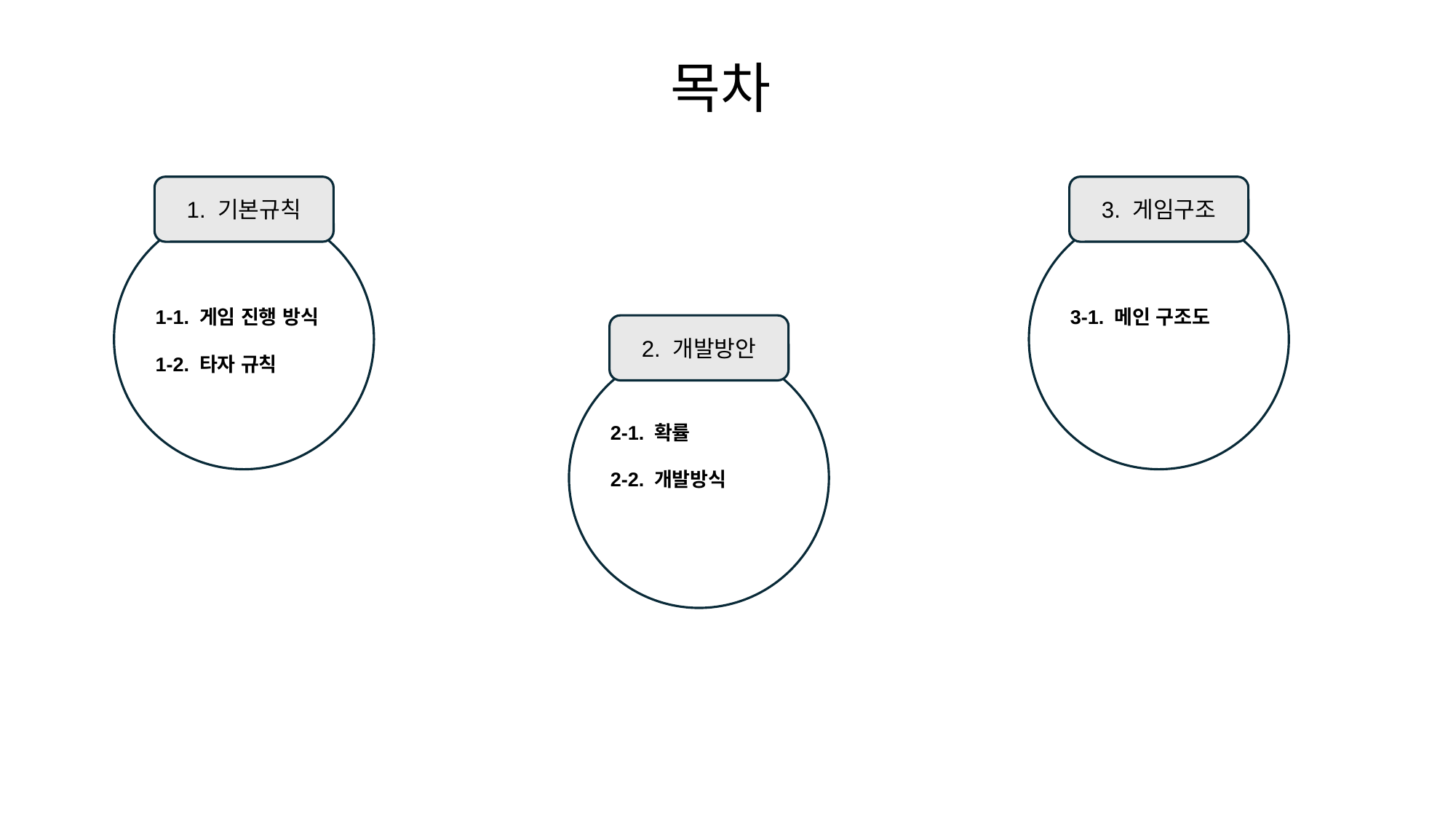

목차
1. 기본규칙

3. 게임구조

1-1. 게임 진행 방식

1-2. 타자 규칙

3-1. 메인 구조도
2. 개발방안

2-1. 확률

2-2. 개발방식